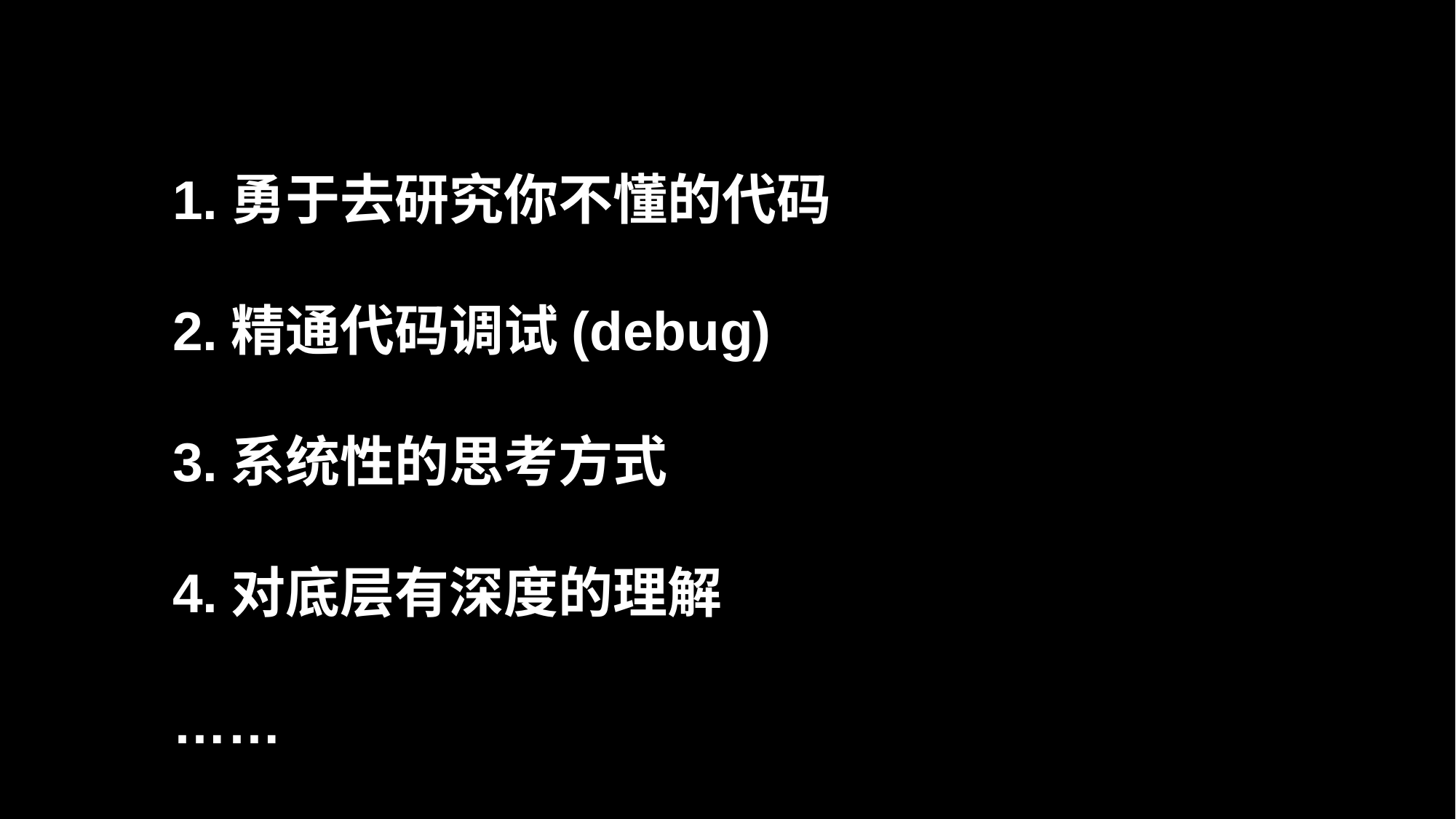

1.勇于去研究你不懂的代码
2.精通代码调试(debug)
3.系统性的思考方式
4.对底层有深度的理解
……